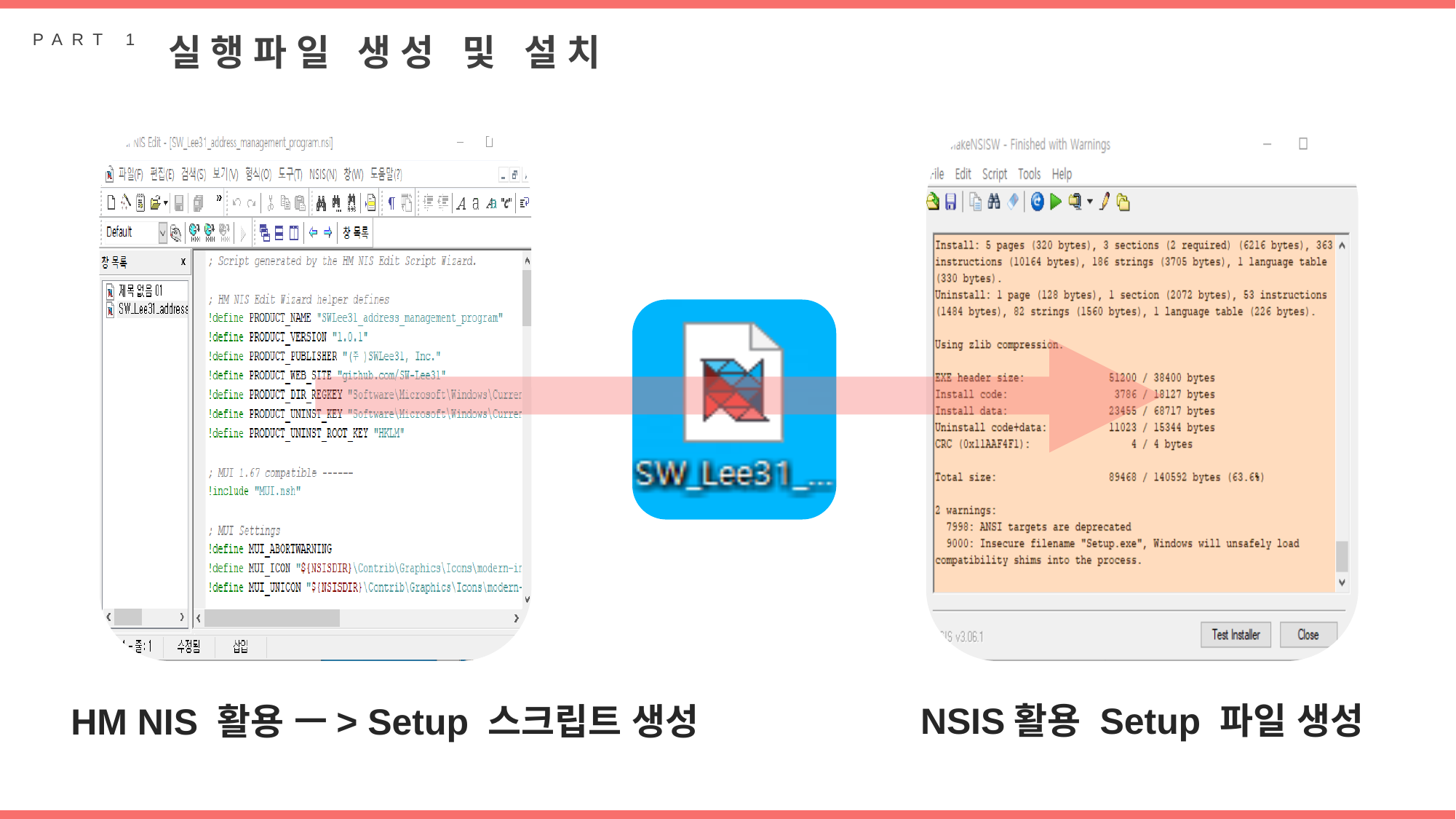

PART 1
실행파일 생성 및 설치

NSIS활용 Setup 파일 생성
HM NIS 활용 ㅡ> Setup 스크립트 생성